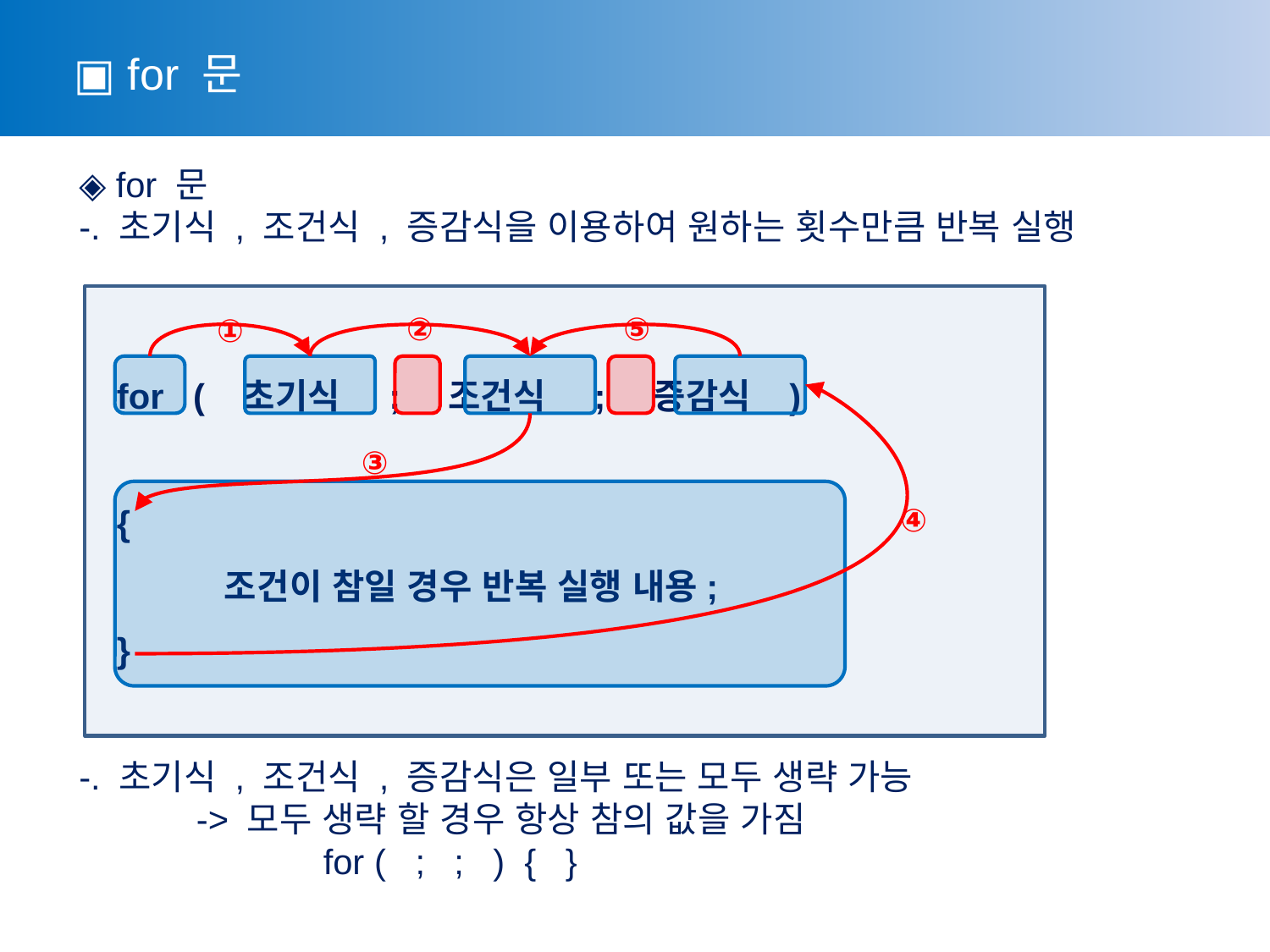

▣ for 문
 ◈ for 문
 -. 초기식 , 조건식 , 증감식을 이용하여 원하는 횟수만큼 반복 실행

 -. 초기식 , 조건식 , 증감식은 일부 또는 모두 생략 가능
	-> 모두 생략 할 경우 항상 참의 값을 가짐
		for (   ;   ;   )  {   }
  for   (   초기식    ;    조건식    ;    증감식   )

  {
	조건이 참일 경우 반복 실행 내용;
  }
②
⑤
①

④
③